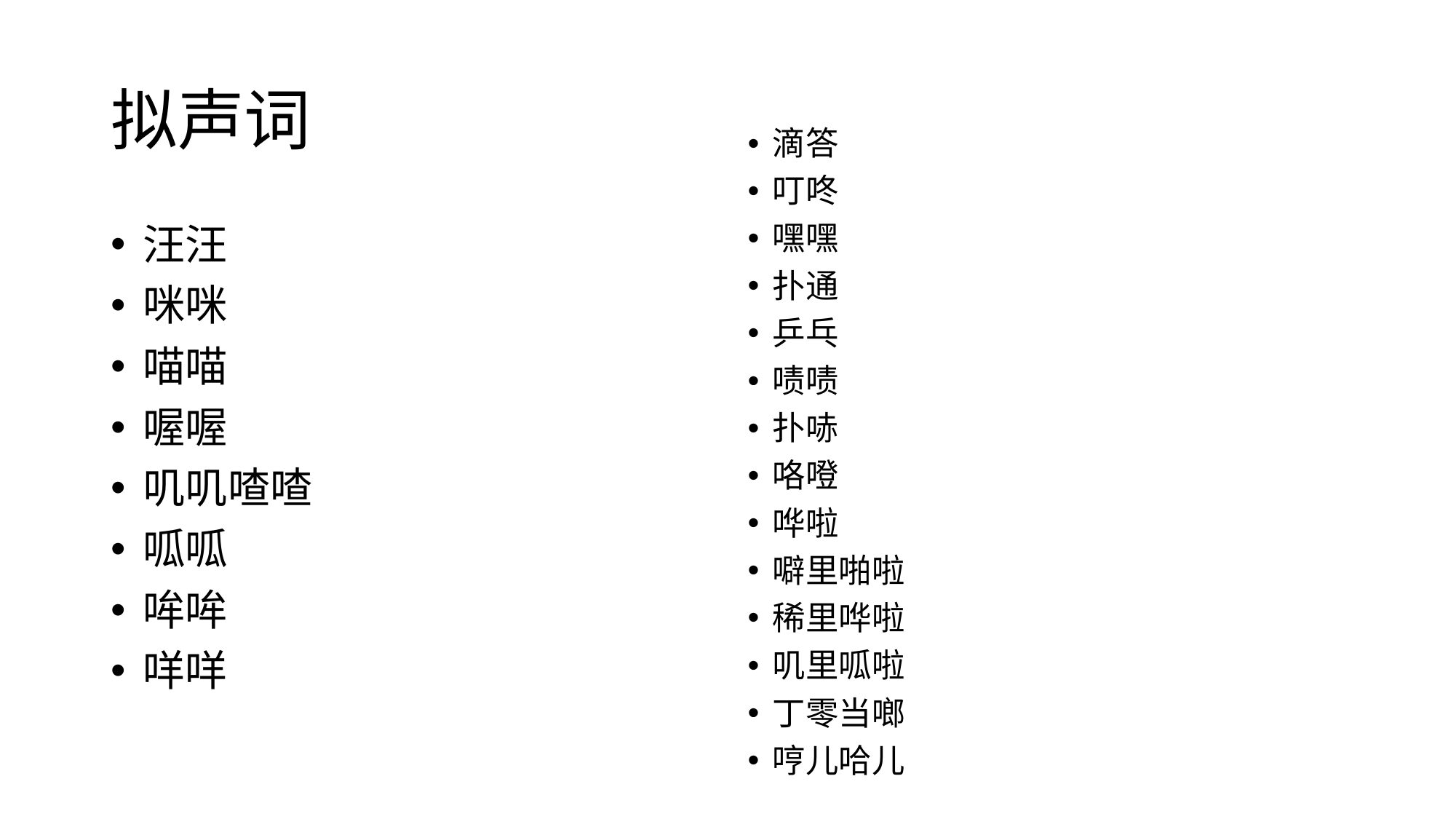

# 拟声词
滴答
叮咚
嘿嘿
扑通
乒乓
啧啧
扑哧
咯噔
哗啦
噼里啪啦
稀里哗啦
叽里呱啦
丁零当啷
哼儿哈儿

汪汪
咪咪
喵喵
喔喔
叽叽喳喳
呱呱
哞哞
咩咩